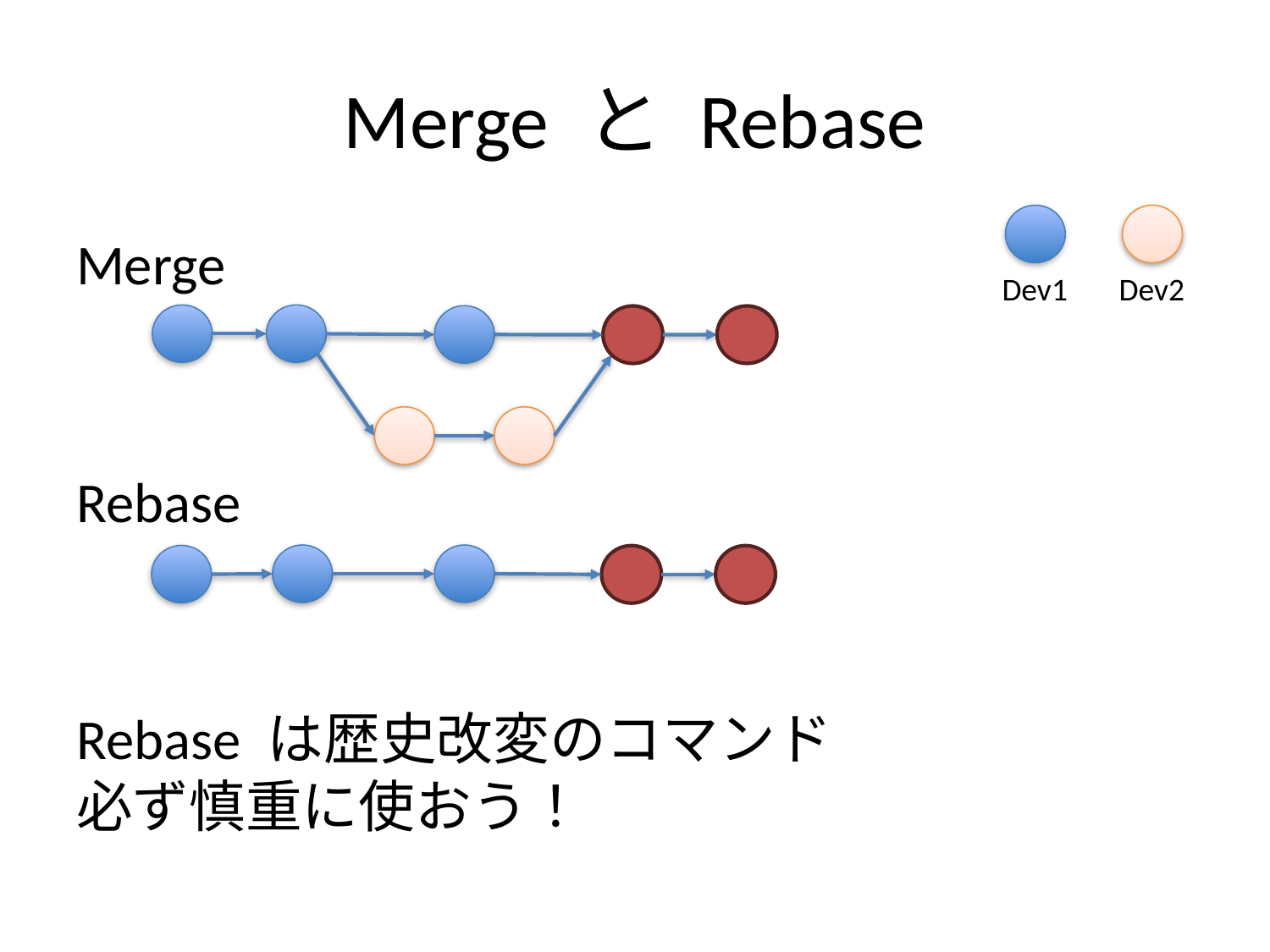

# Merge と Rebase

Merge

Rebase

Rebase は歴史改変のコマンド
必ず慎重に使おう！
Dev1
Dev2